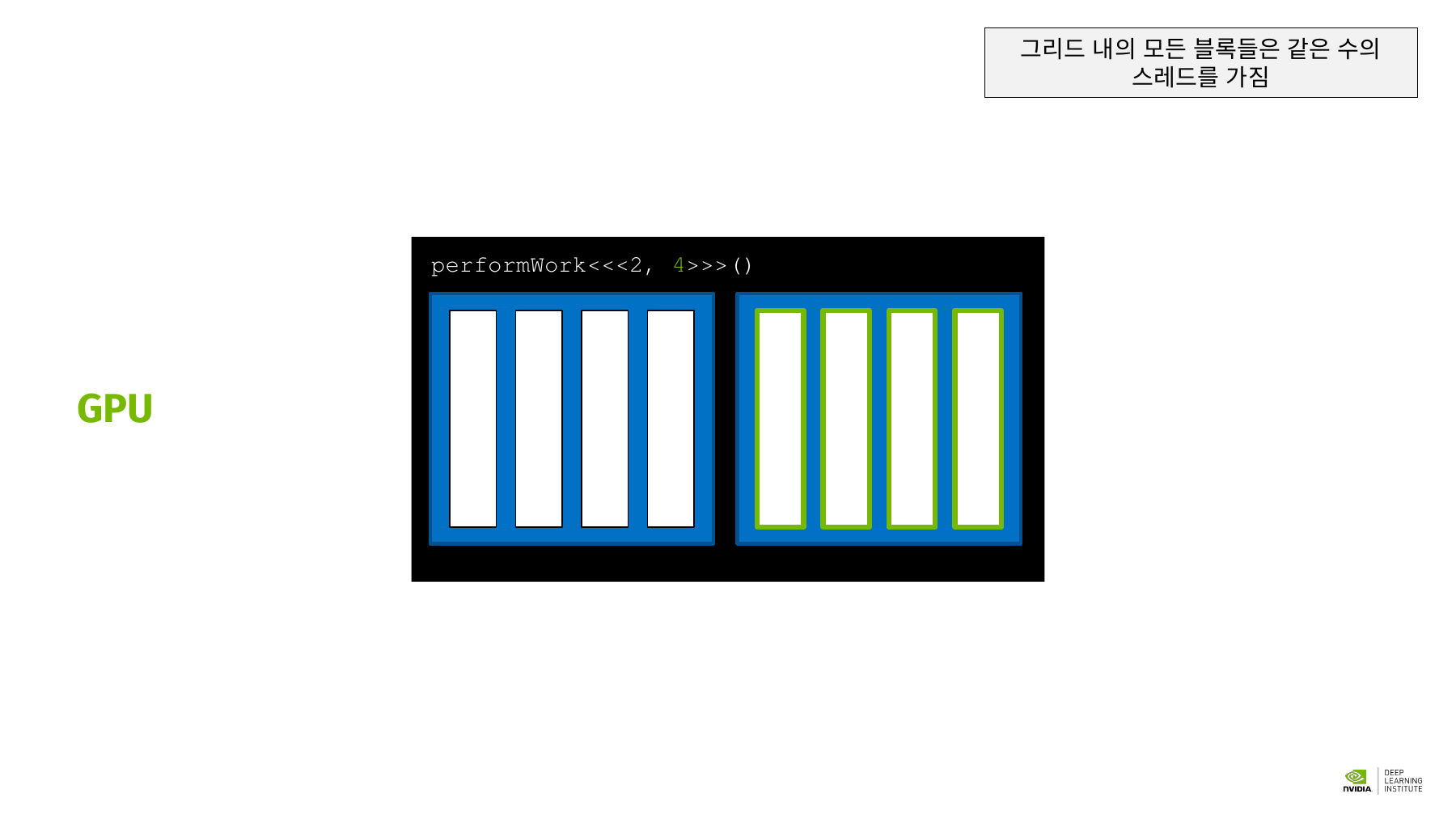

그리드 내의 모든 블록들은 같은 수의 스레드를 가짐

performWork<<<2, 4>>>()

GPU